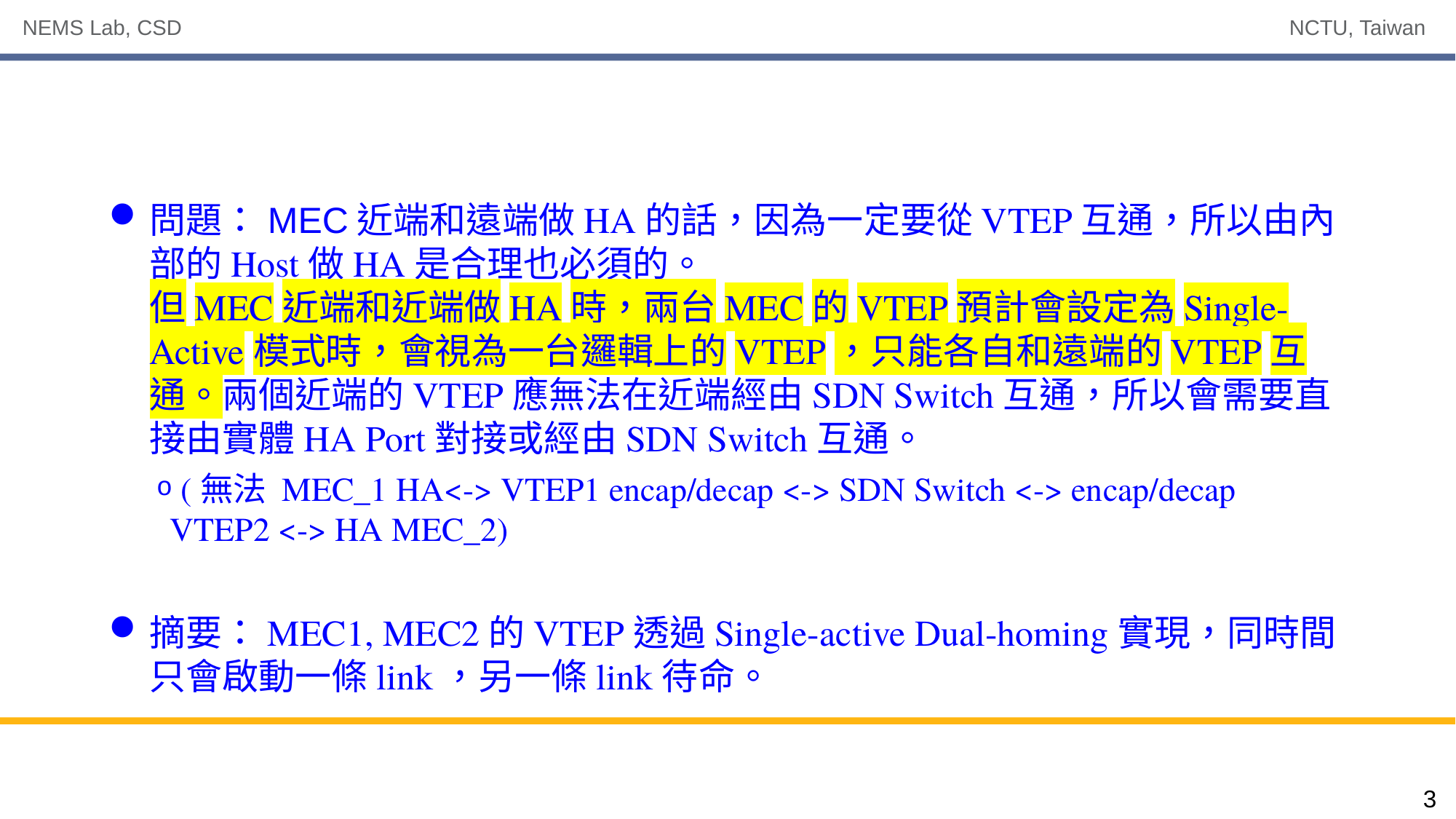

#
問題：MEC近端和遠端做HA的話，因為一定要從VTEP互通，所以由內部的Host做HA是合理也必須的。
但MEC近端和近端做HA時，兩台MEC的VTEP預計會設定為Single-Active模式時，會視為一台邏輯上的VTEP，只能各自和遠端的VTEP互通。兩個近端的VTEP應無法在近端經由SDN Switch互通，所以會需要直接由實體HA Port對接或經由SDN Switch互通。
 (無法 MEC_1 HA<-> VTEP1 encap/decap <-> SDN Switch <-> encap/decap VTEP2 <-> HA MEC_2)

摘要：MEC1, MEC2的VTEP透過Single-active Dual-homing實現，同時間只會啟動一條link，另一條link待命。
3